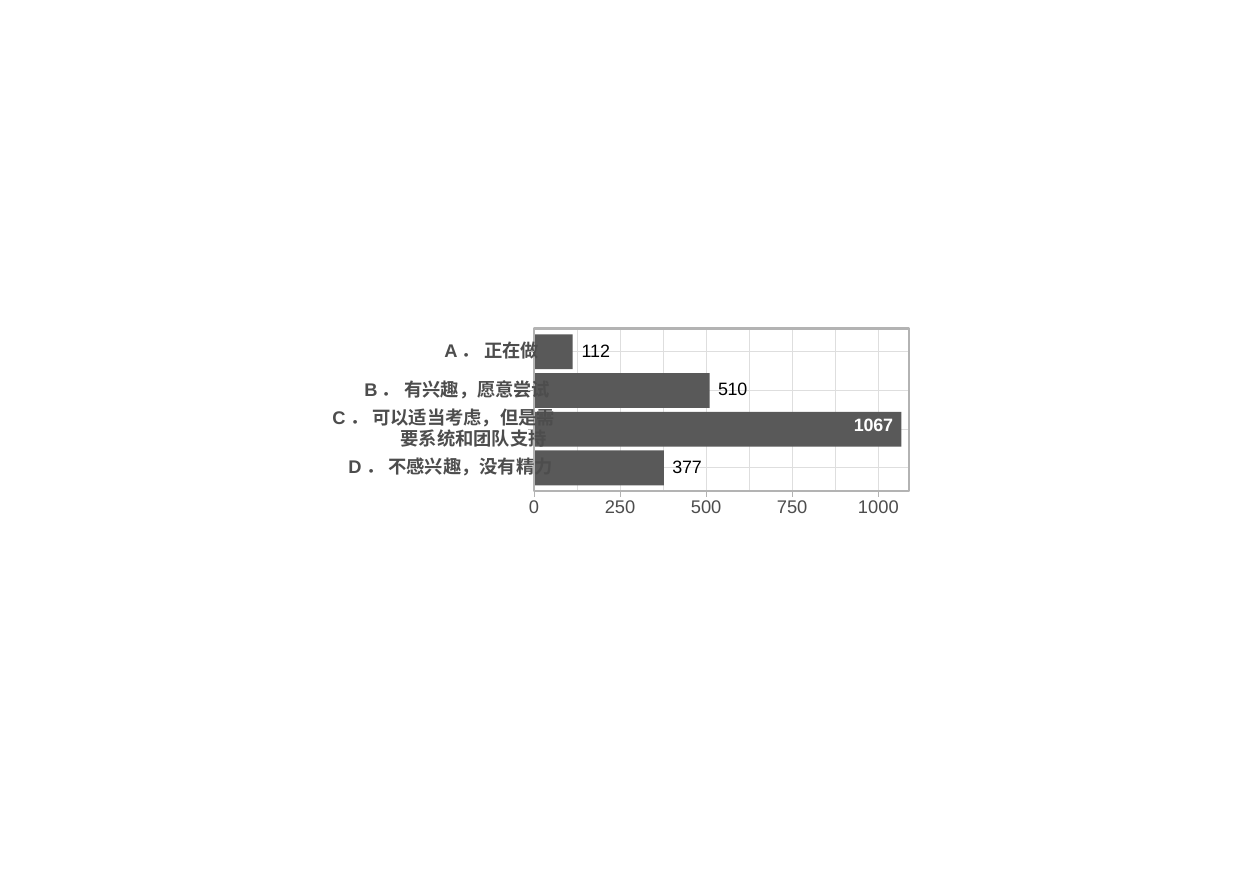

A． 正在做
112

510
B． 有兴趣，愿意尝试

C． 可以适当考虑，但是需
1067

    要系统和团队支持

377
D． 不感兴趣，没有精力

0
250
500
750
1000